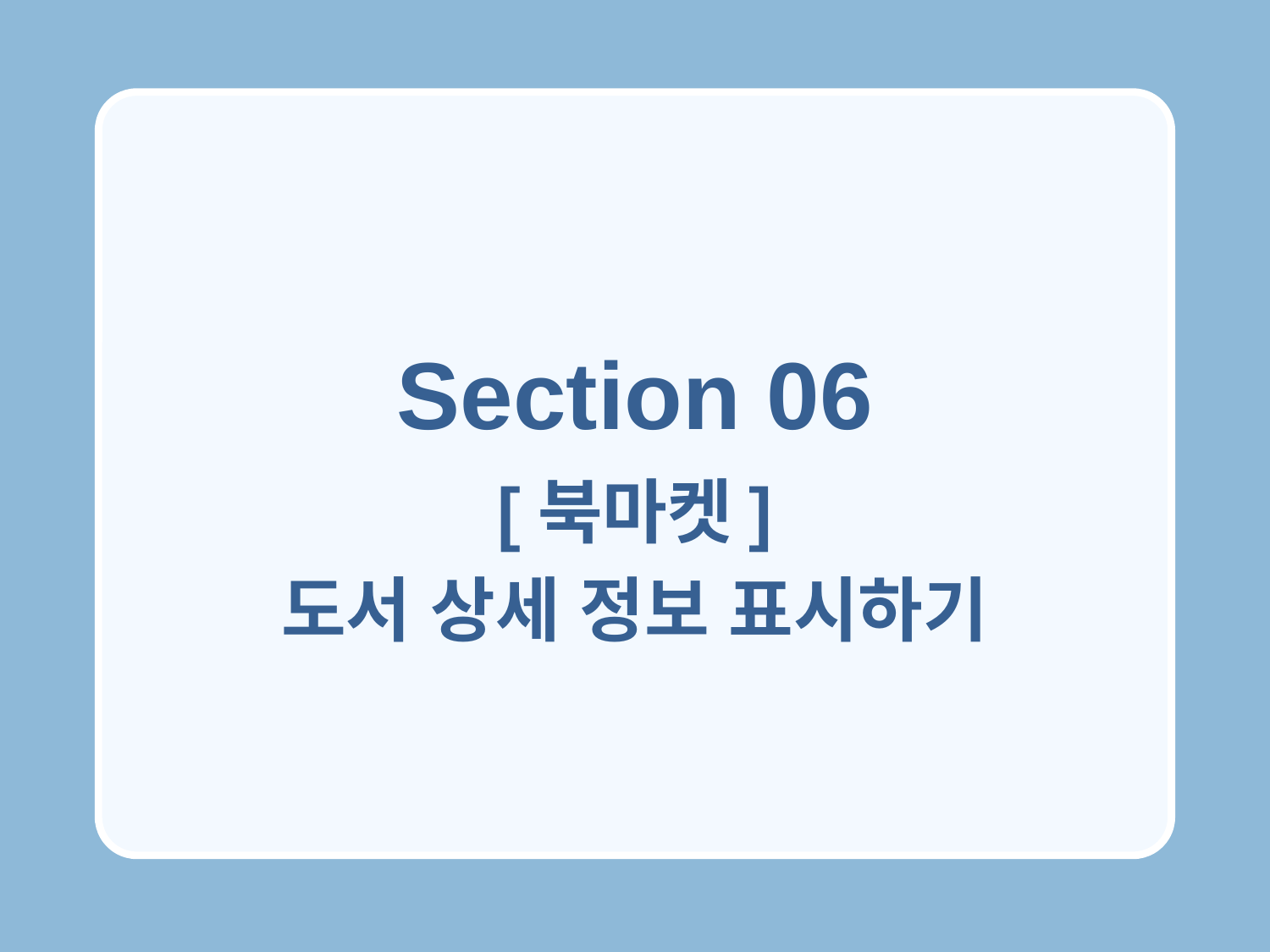

Section 06
[북마켓]
도서 상세 정보 표시하기